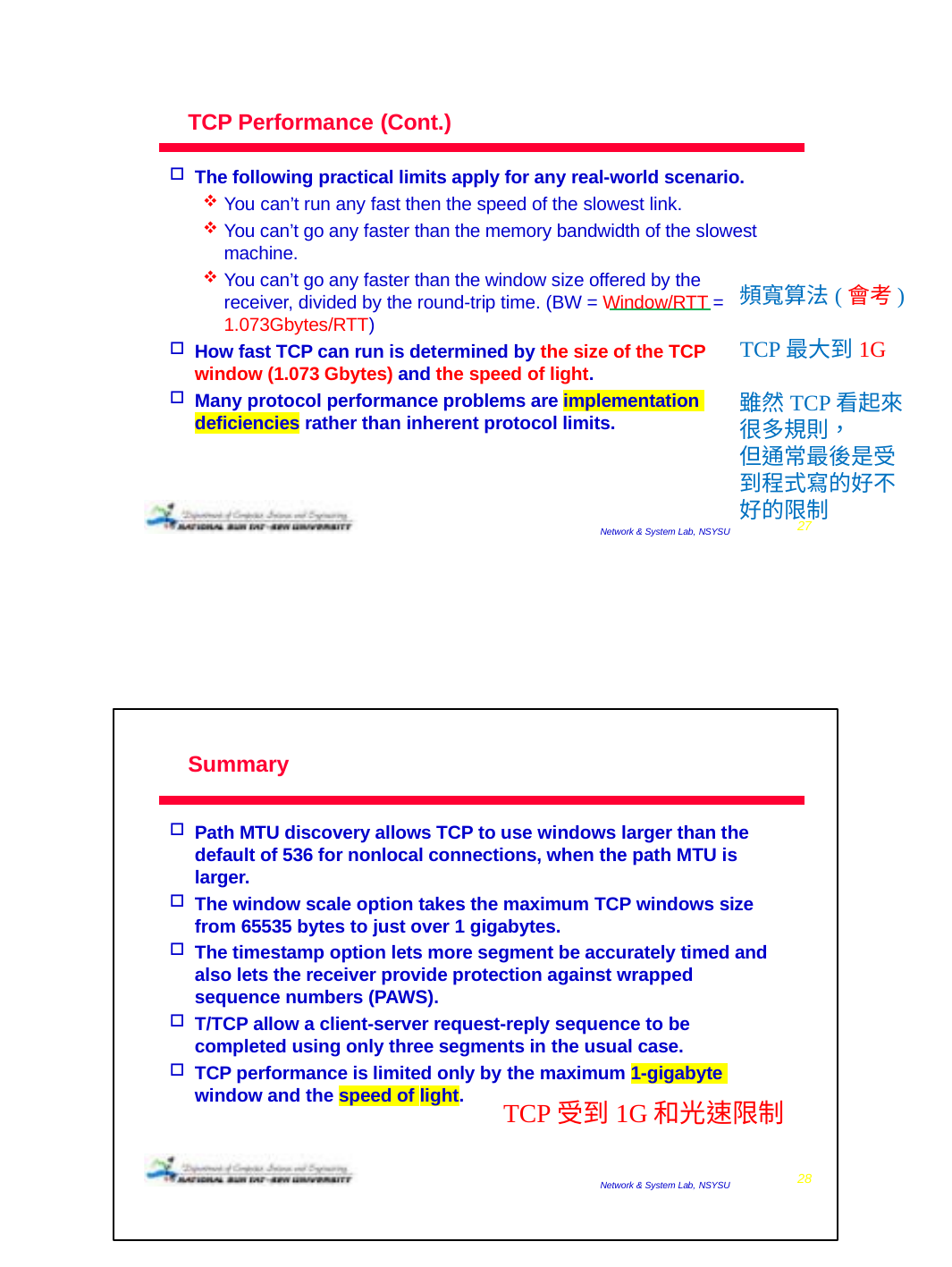

TCP Performance (Cont.)

The following practical limits apply for any real-world scenario.
You can’t run any fast then the speed of the slowest link.
You can’t go any faster than the memory bandwidth of the slowest  machine.
You can’t go any faster than the window size offered by the  receiver, divided by the round-trip time. (BW = Window/RTT =  1.073Gbytes/RTT)
How fast TCP can run is determined by the size of the TCP  window (1.073 Gbytes) and the speed of light.
Many protocol performance problems are implementation  deficiencies rather than inherent protocol limits.

頻寬算法(會考)

TCP最大到1G

雖然TCP看起來很多規則，
但通常最後是受到程式寫的好不好的限制

2009/1/6
27
Network & System Lab, NSYSU

Summary

Path MTU discovery allows TCP to use windows larger than the  default of 536 for nonlocal connections, when the path MTU is  larger.
The window scale option takes the maximum TCP windows size  from 65535 bytes to just over 1 gigabytes.
The timestamp option lets more segment be accurately timed and  also lets the receiver provide protection against wrapped  sequence numbers (PAWS).
T/TCP allow a client-server request-reply sequence to be  completed using only three segments in the usual case.
TCP performance is limited only by the maximum 1-gigabyte  window and the speed of light.

TCP受到1G和光速限制

2009/1/6
28
Network & System Lab, NSYSU